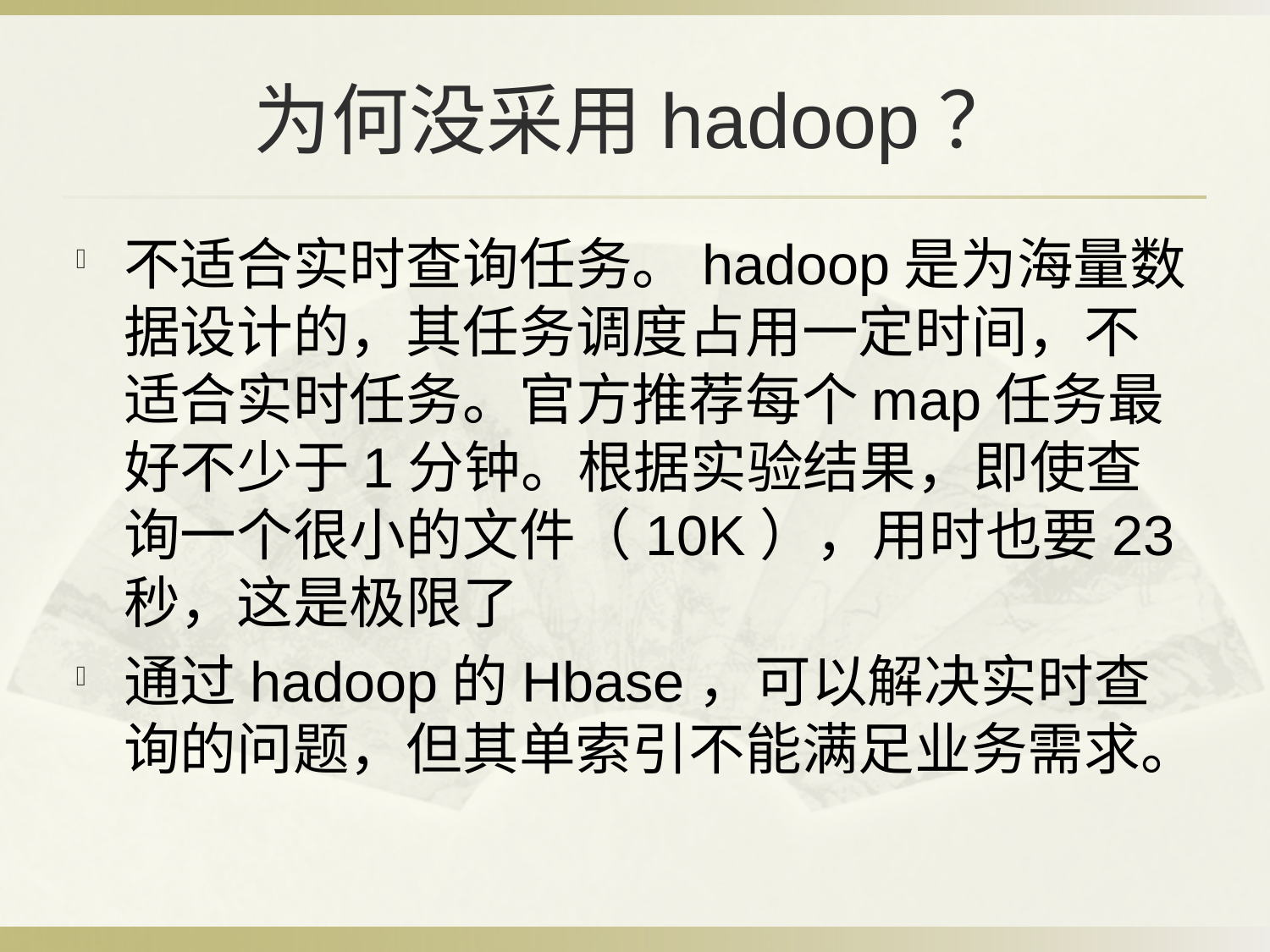

# 为何没采用hadoop？
不适合实时查询任务。hadoop是为海量数据设计的，其任务调度占用一定时间，不适合实时任务。官方推荐每个map任务最好不少于1分钟。根据实验结果，即使查询一个很小的文件（10K），用时也要23秒，这是极限了
通过hadoop的Hbase，可以解决实时查询的问题，但其单索引不能满足业务需求。